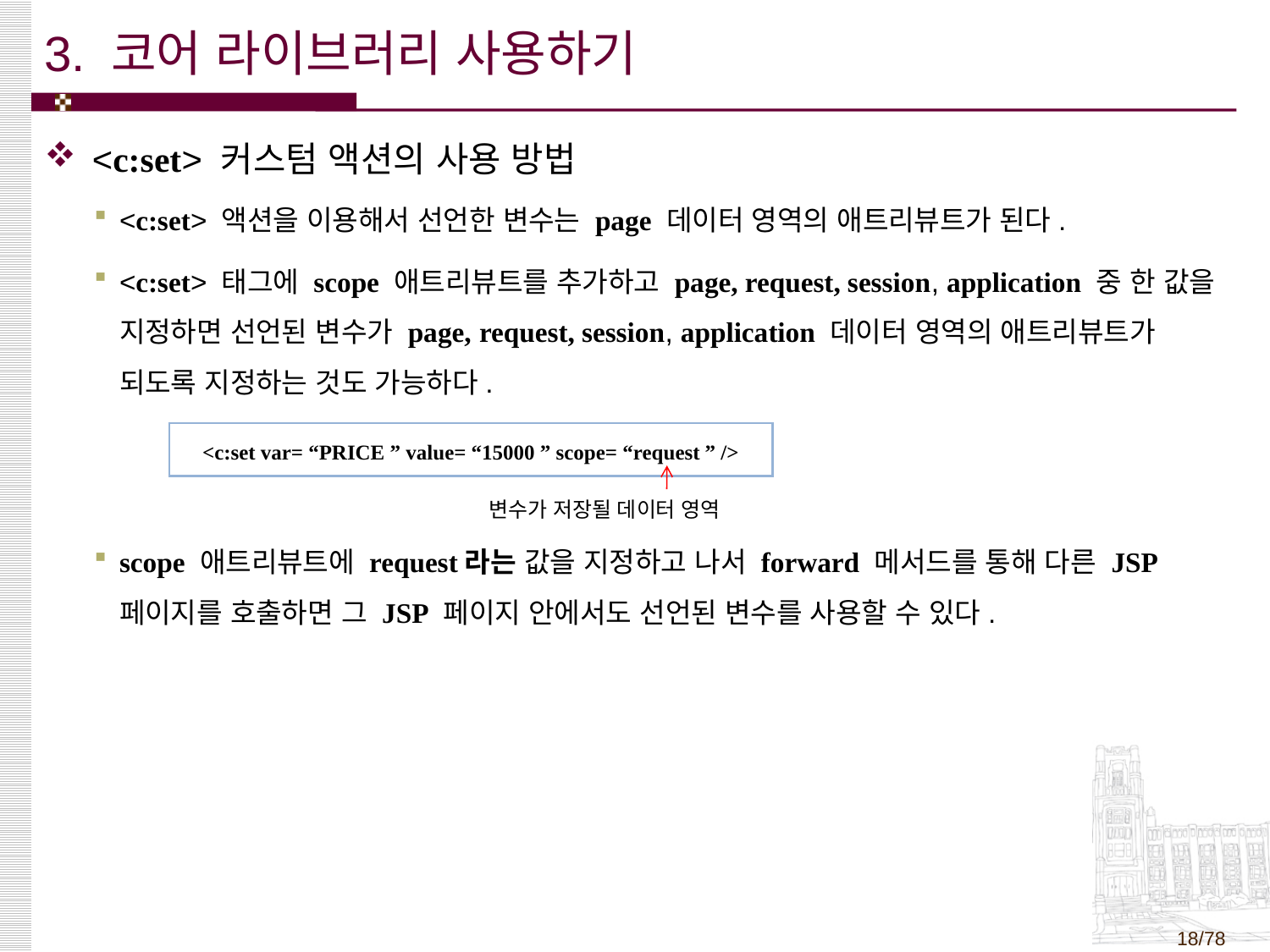

# 3. 코어 라이브러리 사용하기
<c:set> 커스텀 액션의 사용 방법
<c:set> 액션을 이용해서 선언한 변수는 page 데이터 영역의 애트리뷰트가 된다.
<c:set> 태그에 scope 애트리뷰트를 추가하고 page, request, session, application 중 한 값을 지정하면 선언된 변수가 page, request, session, application 데이터 영역의 애트리뷰트가 되도록 지정하는 것도 가능하다.

scope 애트리뷰트에 request라는 값을 지정하고 나서 forward 메서드를 통해 다른 JSP 페이지를 호출하면 그 JSP 페이지 안에서도 선언된 변수를 사용할 수 있다.

| <c:set var= “PRICE ” value= “15000 ” scope= “request ” /> |
| --- |
변수가 저장될 데이터 영역